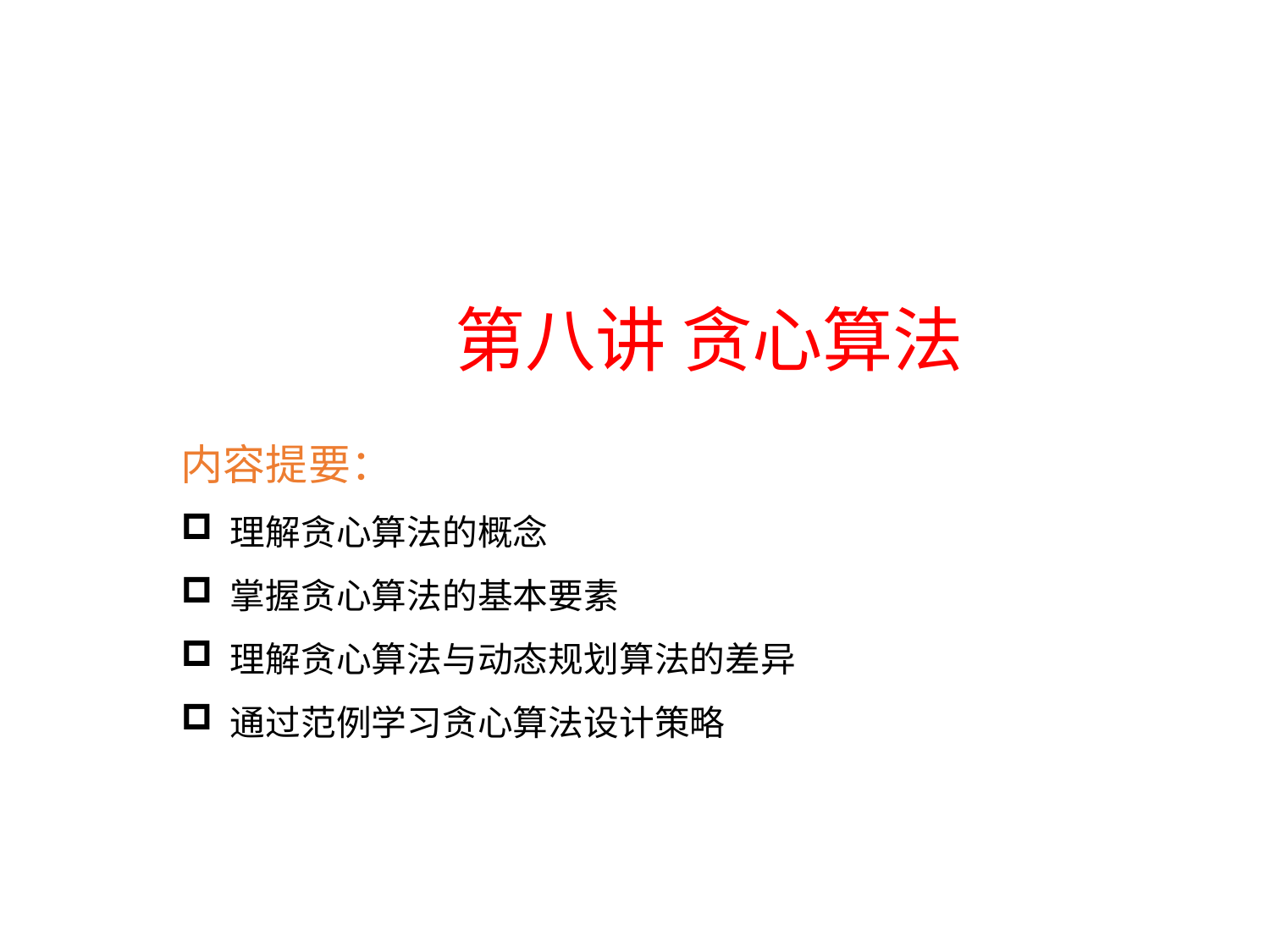

第八讲 贪心算法
内容提要：
 理解贪心算法的概念
 掌握贪心算法的基本要素
 理解贪心算法与动态规划算法的差异
 通过范例学习贪心算法设计策略